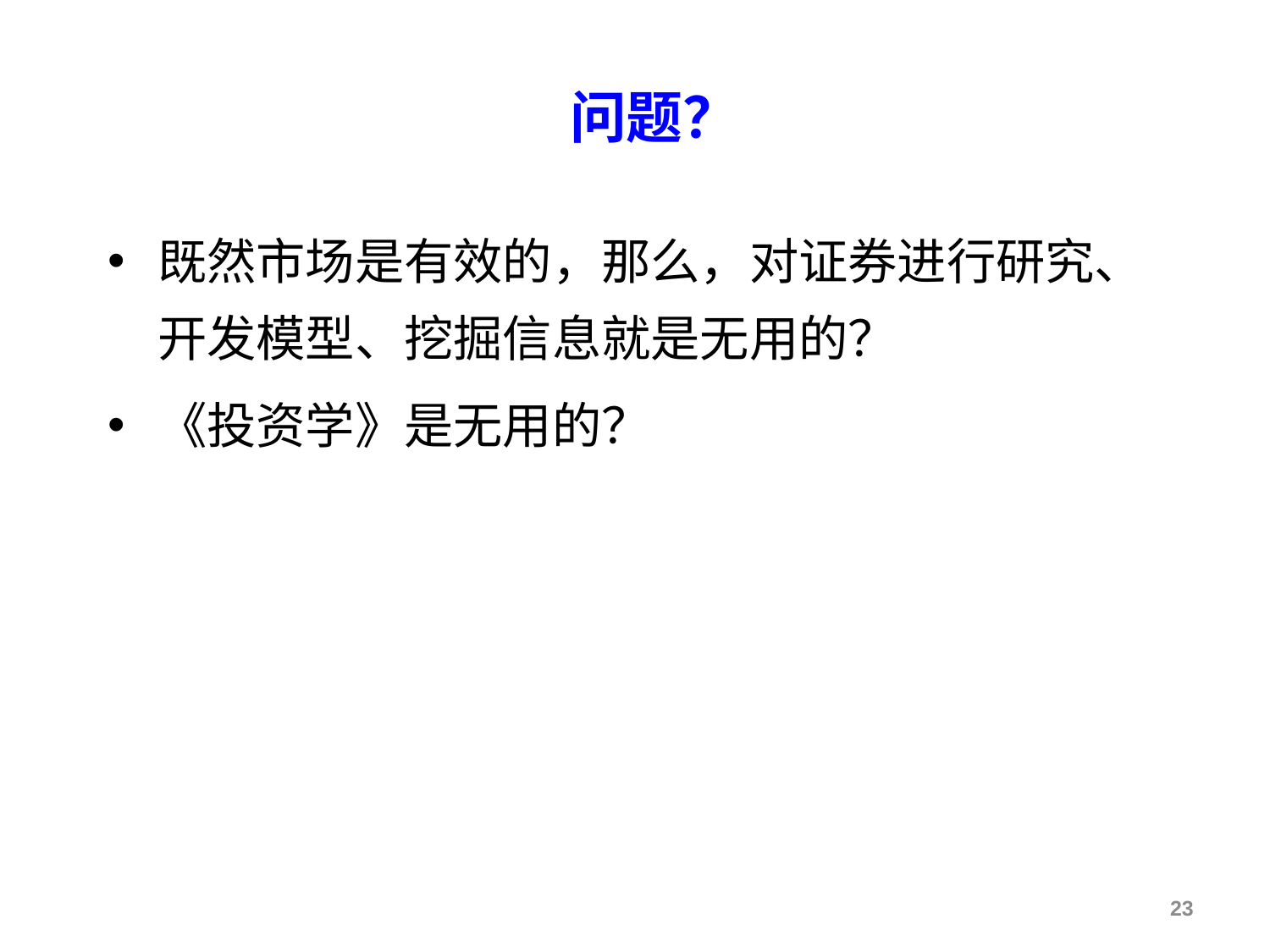

问题？
既然市场是有效的，那么，对证券进行研究、开发模型、挖掘信息就是无用的？
《投资学》是无用的？
23